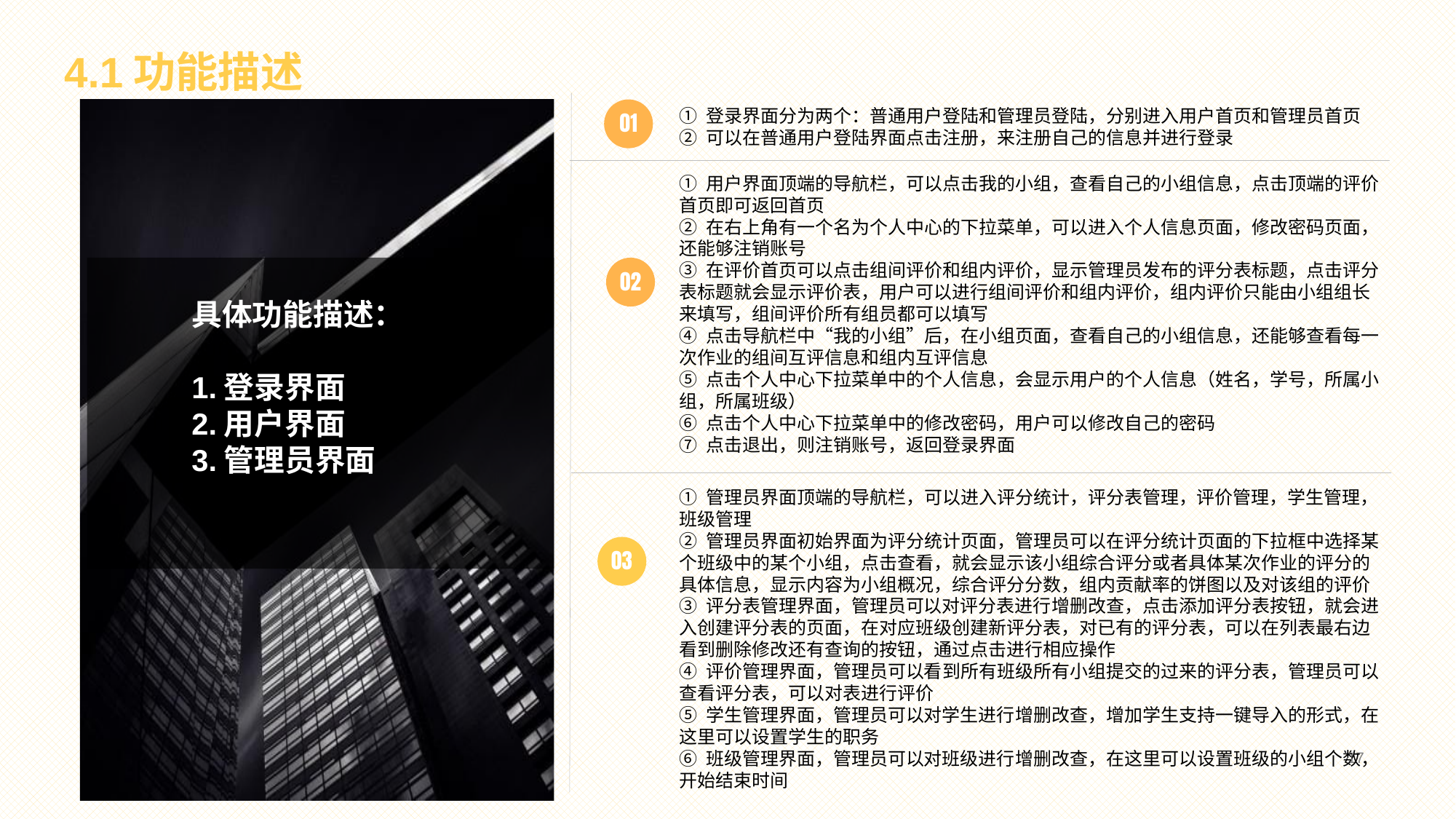

4.1功能描述

01

具体功能描述：

1.登录界面
2.用户界面
3.管理员界面
02
03
① 登录界面分为两个：普通用户登陆和管理员登陆，分别进入用户首页和管理员首页
② 可以在普通用户登陆界面点击注册，来注册自己的信息并进行登录
① 用户界面顶端的导航栏，可以点击我的小组，查看自己的小组信息，点击顶端的评价首页即可返回首页
② 在右上角有一个名为个人中心的下拉菜单，可以进入个人信息页面，修改密码页面，还能够注销账号
③ 在评价首页可以点击组间评价和组内评价，显示管理员发布的评分表标题，点击评分表标题就会显示评价表，用户可以进行组间评价和组内评价，组内评价只能由小组组长来填写，组间评价所有组员都可以填写
④ 点击导航栏中“我的小组”后，在小组页面，查看自己的小组信息，还能够查看每一次作业的组间互评信息和组内互评信息
⑤ 点击个人中心下拉菜单中的个人信息，会显示用户的个人信息（姓名，学号，所属小组，所属班级）
⑥ 点击个人中心下拉菜单中的修改密码，用户可以修改自己的密码
⑦ 点击退出，则注销账号，返回登录界面
① 管理员界面顶端的导航栏，可以进入评分统计，评分表管理，评价管理，学生管理，班级管理
② 管理员界面初始界面为评分统计页面，管理员可以在评分统计页面的下拉框中选择某个班级中的某个小组，点击查看，就会显示该小组综合评分或者具体某次作业的评分的具体信息，显示内容为小组概况，综合评分分数，组内贡献率的饼图以及对该组的评价
③ 评分表管理界面，管理员可以对评分表进行增删改查，点击添加评分表按钮，就会进入创建评分表的页面，在对应班级创建新评分表，对已有的评分表，可以在列表最右边看到删除修改还有查询的按钮，通过点击进行相应操作
④ 评价管理界面，管理员可以看到所有班级所有小组提交的过来的评分表，管理员可以查看评分表，可以对表进行评价
⑤ 学生管理界面，管理员可以对学生进行增删改查，增加学生支持一键导入的形式，在这里可以设置学生的职务
⑥ 班级管理界面，管理员可以对班级进行增删改查，在这里可以设置班级的小组个数，开始结束时间
17